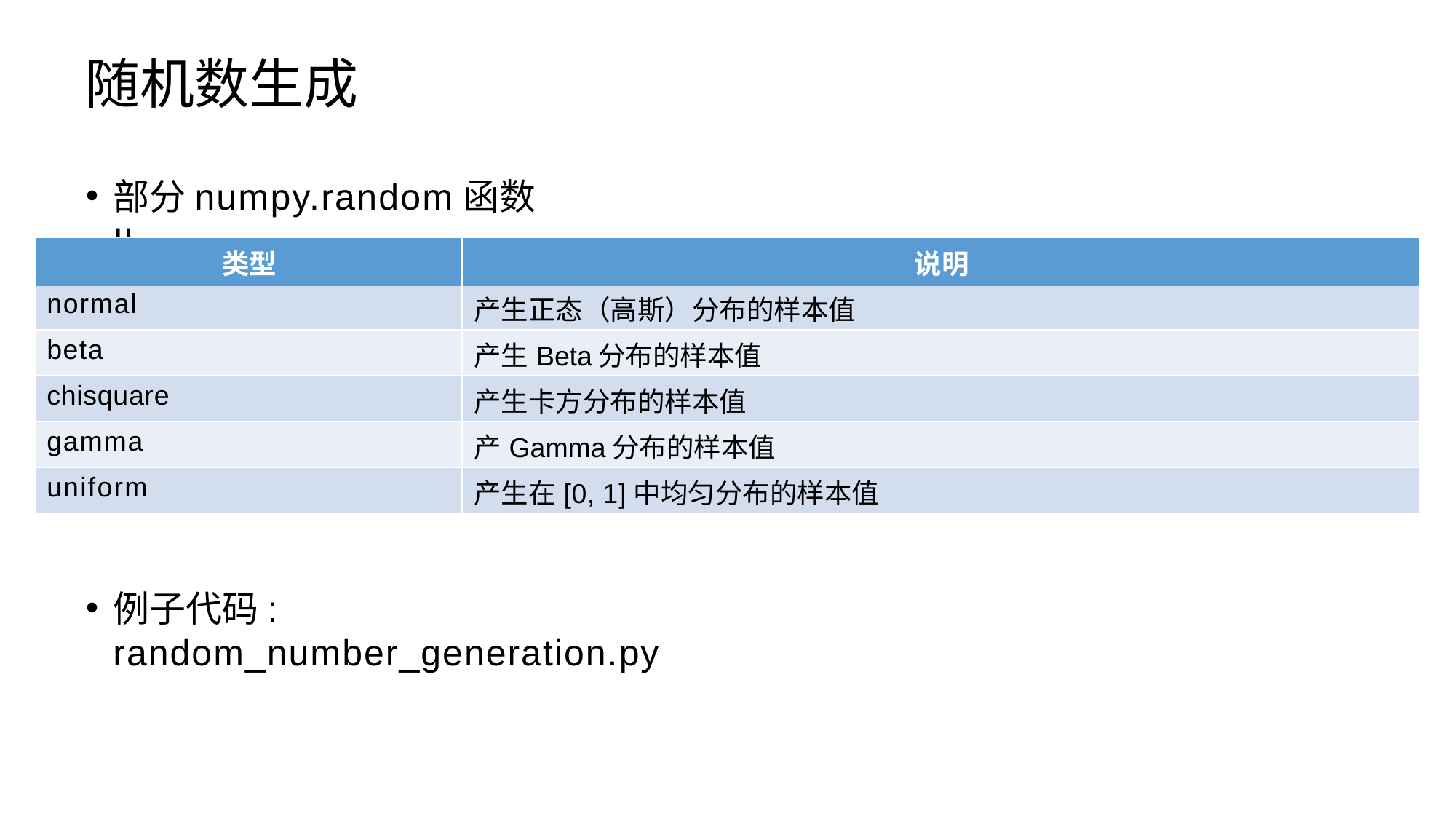

# 随机数生成
部分numpy.random函数 II
| 类型 | 说明 |
| --- | --- |
| normal | 产生正态（高斯）分布的样本值 |
| beta | 产生Beta分布的样本值 |
| chisquare | 产生卡方分布的样本值 |
| gamma | 产Gamma分布的样本值 |
| uniform | 产生在[0, 1]中均匀分布的样本值 |
例子代码: random_number_generation.py